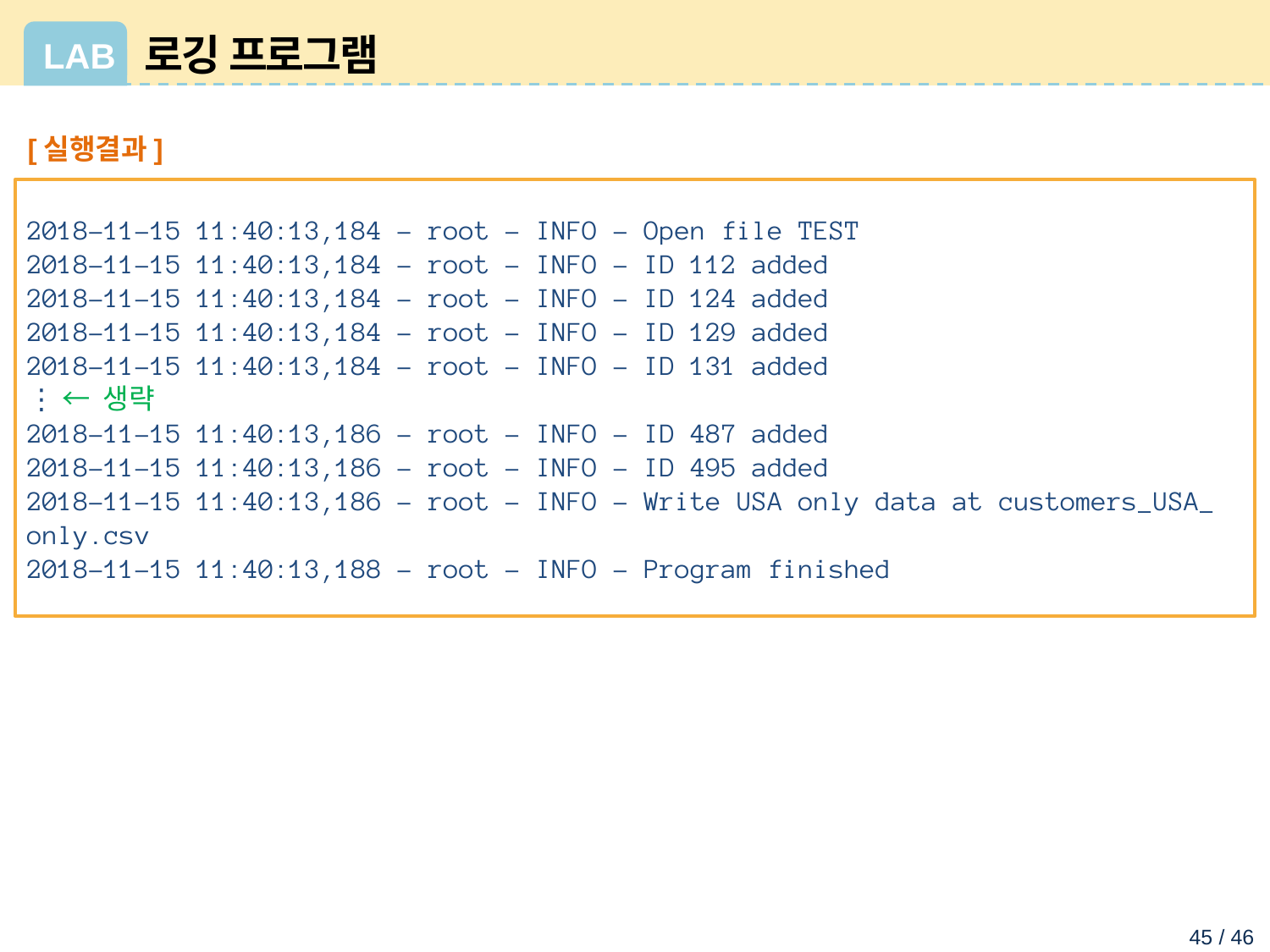

# 로깅 프로그램
[실행결과]
2018-11-15 11:40:13,184 - root - INFO - Open file TEST
2018-11-15 11:40:13,184 - root - INFO - ID 112 added
2018-11-15 11:40:13,184 - root - INFO - ID 124 added
2018-11-15 11:40:13,184 - root - INFO - ID 129 added
2018-11-15 11:40:13,184 - root - INFO - ID 131 added
⋮ ← 생략
2018-11-15 11:40:13,186 - root - INFO - ID 487 added
2018-11-15 11:40:13,186 - root - INFO - ID 495 added
2018-11-15 11:40:13,186 - root - INFO - Write USA only data at customers_USA_
only.csv
2018-11-15 11:40:13,188 - root - INFO - Program finished